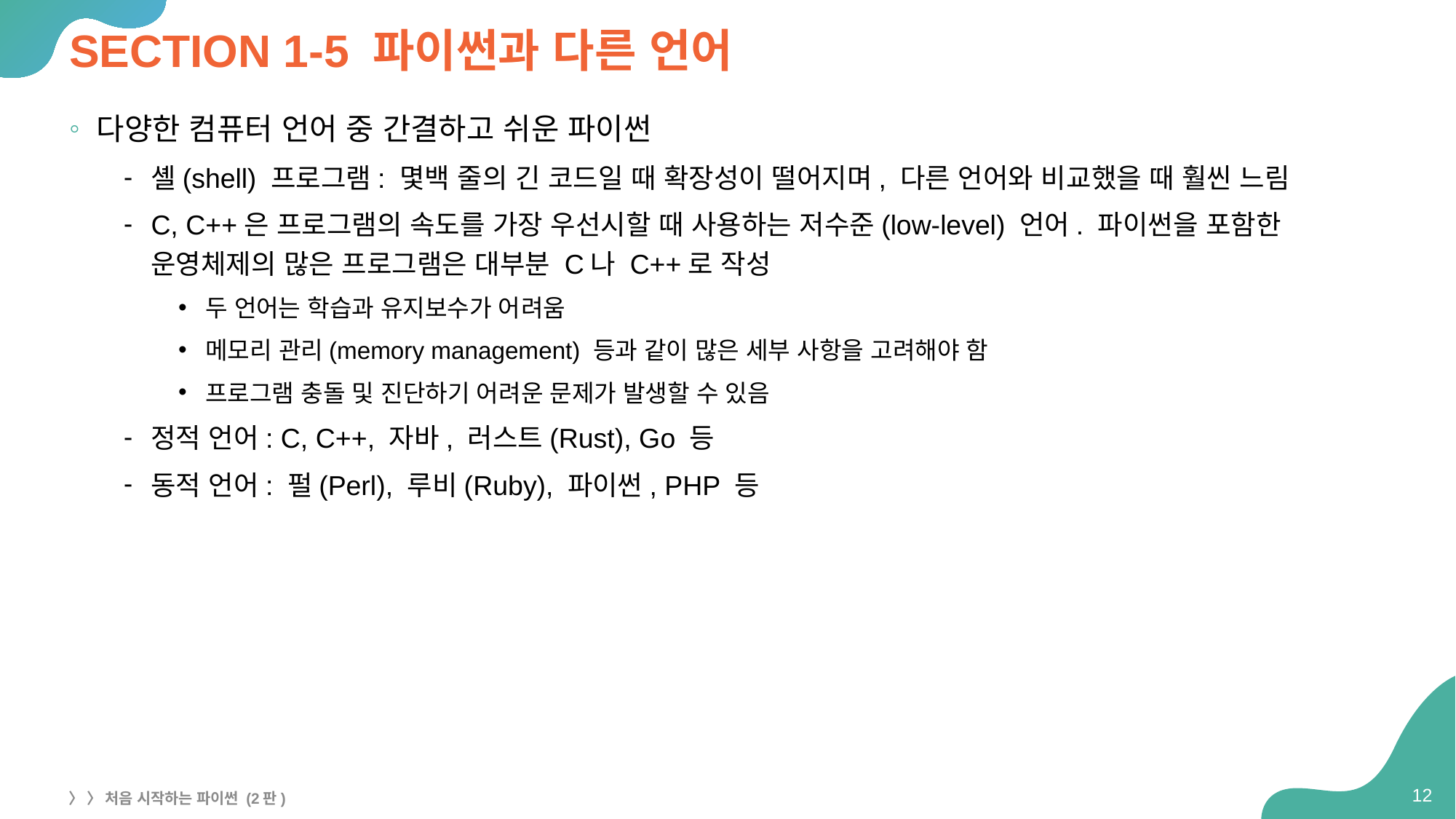

# SECTION 1-5 파이썬과 다른 언어
다양한 컴퓨터 언어 중 간결하고 쉬운 파이썬
셸(shell) 프로그램: 몇백 줄의 긴 코드일 때 확장성이 떨어지며, 다른 언어와 비교했을 때 훨씬 느림
C, C++은 프로그램의 속도를 가장 우선시할 때 사용하는 저수준(low-level) 언어. 파이썬을 포함한 운영체제의 많은 프로그램은 대부분 C나 C++로 작성
두 언어는 학습과 유지보수가 어려움
메모리 관리(memory management) 등과 같이 많은 세부 사항을 고려해야 함
프로그램 충돌 및 진단하기 어려운 문제가 발생할 수 있음
정적 언어: C, C++, 자바, 러스트(Rust), Go 등
동적 언어: 펄(Perl), 루비(Ruby), 파이썬, PHP 등
12
〉 〉 처음 시작하는 파이썬 (2판)